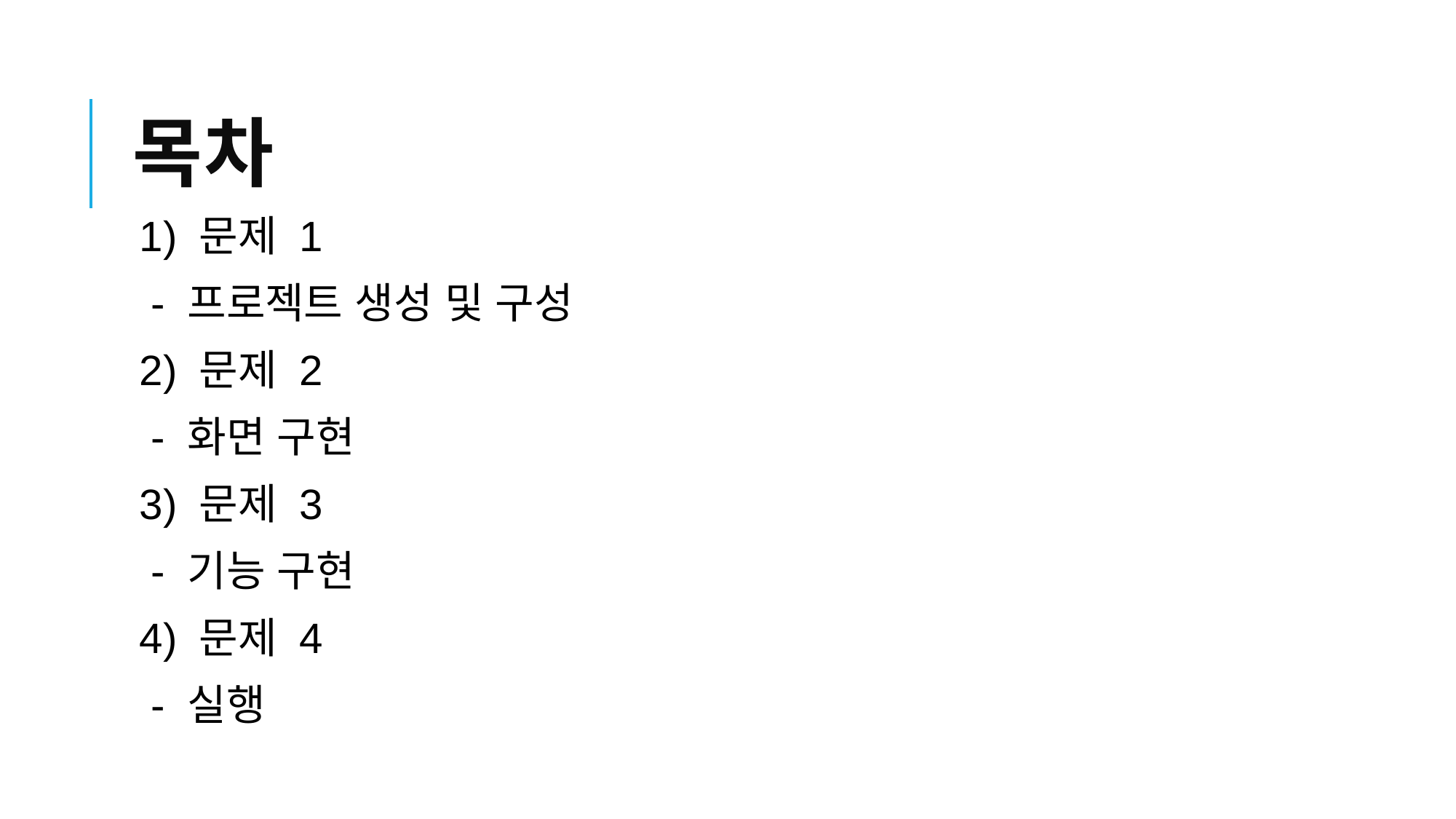

# 목차
1) 문제 1
 - 프로젝트 생성 및 구성
2) 문제 2
 - 화면 구현
3) 문제 3
 - 기능 구현
4) 문제 4
 - 실행